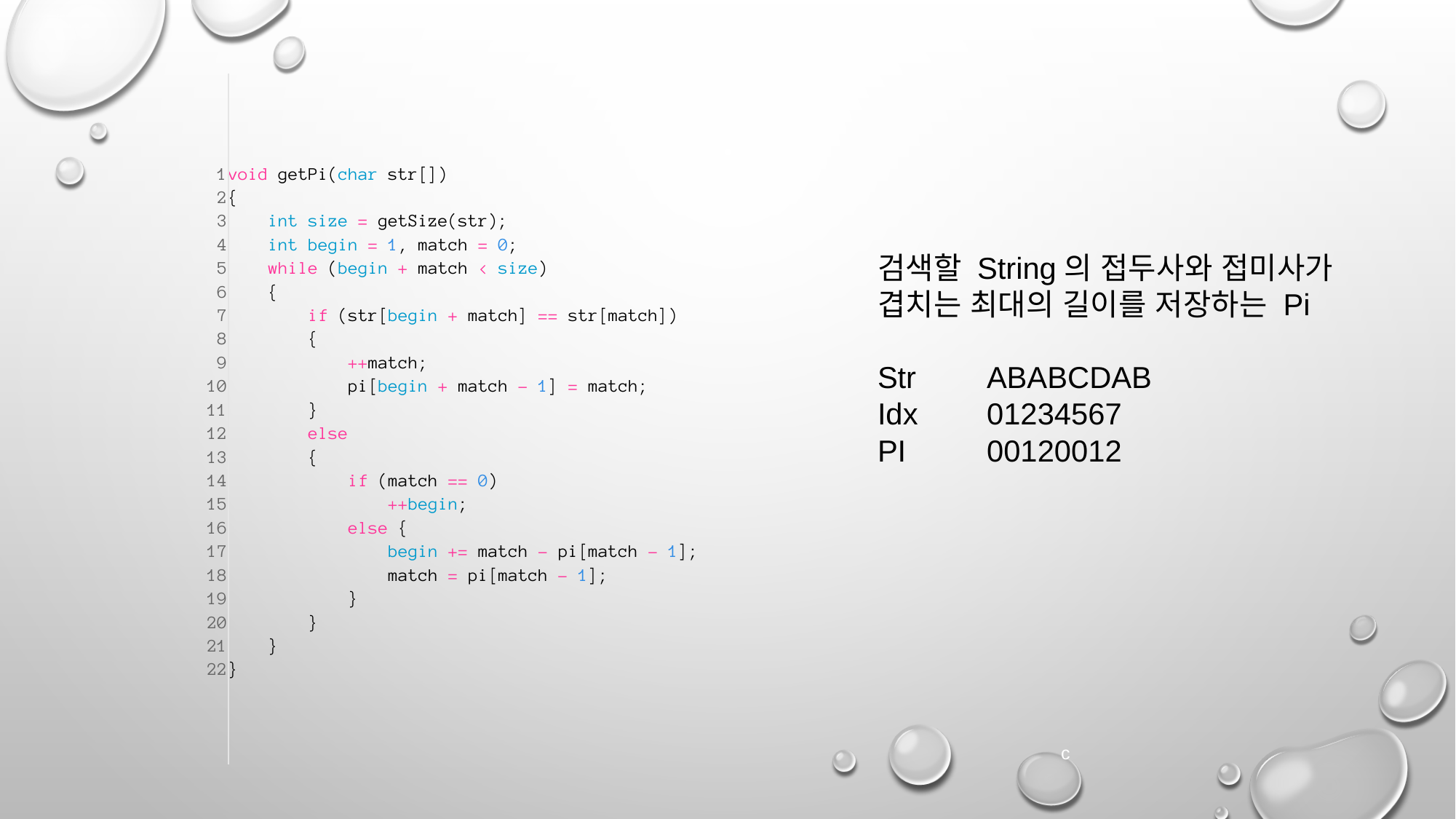

| 1 2 3 4 5 6 7 8 9 10 11 12 13 14 15 16 17 18 19 20 21 22 | void getPi(char str[]) {     int size = getSize(str);     int begin = 1, match = 0;     while (begin + match < size)     {         if (str[begin + match] == str[match])         {             ++match;             pi[begin + match - 1] = match;         }         else         {             if (match == 0)                 ++begin;             else {                 begin += match - pi[match - 1];                 match = pi[match - 1];             }         }     } } | c |
| --- | --- | --- |
검색할 String의 접두사와 접미사가 겹치는 최대의 길이를 저장하는 Pi

Str	ABABCDAB
Idx	01234567
PI	00120012